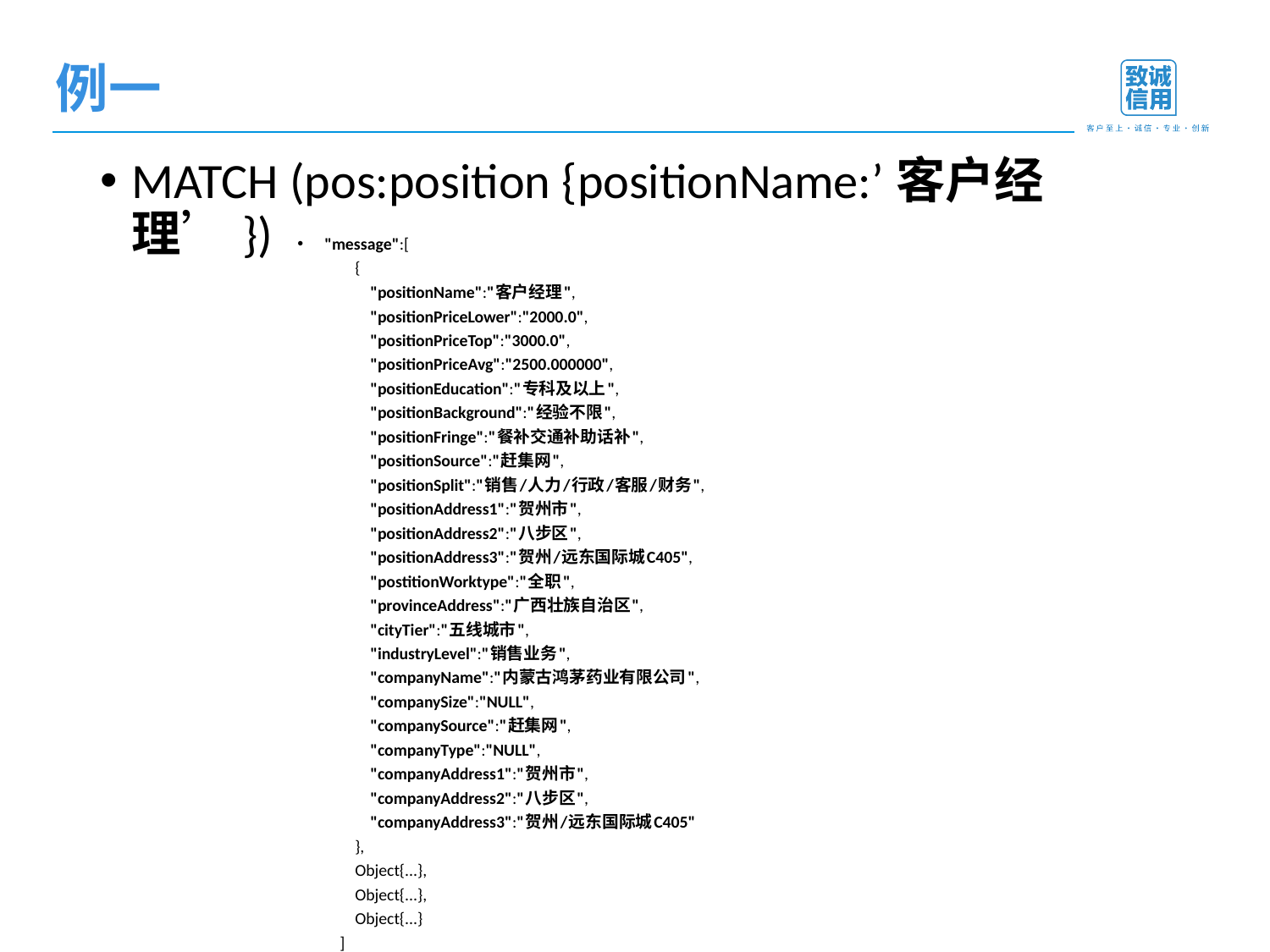

# 例一
MATCH (pos:position {positionName:’客户经理’})

"message":[
        {
            "positionName":"客户经理",
            "positionPriceLower":"2000.0",
            "positionPriceTop":"3000.0",
            "positionPriceAvg":"2500.000000",
            "positionEducation":"专科及以上",
            "positionBackground":"经验不限",
            "positionFringe":"餐补交通补助话补",
            "positionSource":"赶集网",
            "positionSplit":"销售/人力/行政/客服/财务",
            "positionAddress1":"贺州市",
            "positionAddress2":"八步区",
            "positionAddress3":"贺州/远东国际城C405",
            "postitionWorktype":"全职",
            "provinceAddress":"广西壮族自治区",
            "cityTier":"五线城市",
            "industryLevel":"销售业务",
            "companyName":"内蒙古鸿茅药业有限公司",
            "companySize":"NULL",
            "companySource":"赶集网",
            "companyType":"NULL",
            "companyAddress1":"贺州市",
            "companyAddress2":"八步区",
            "companyAddress3":"贺州/远东国际城C405"
        },
        Object{...},
        Object{...},
        Object{...}
    ]